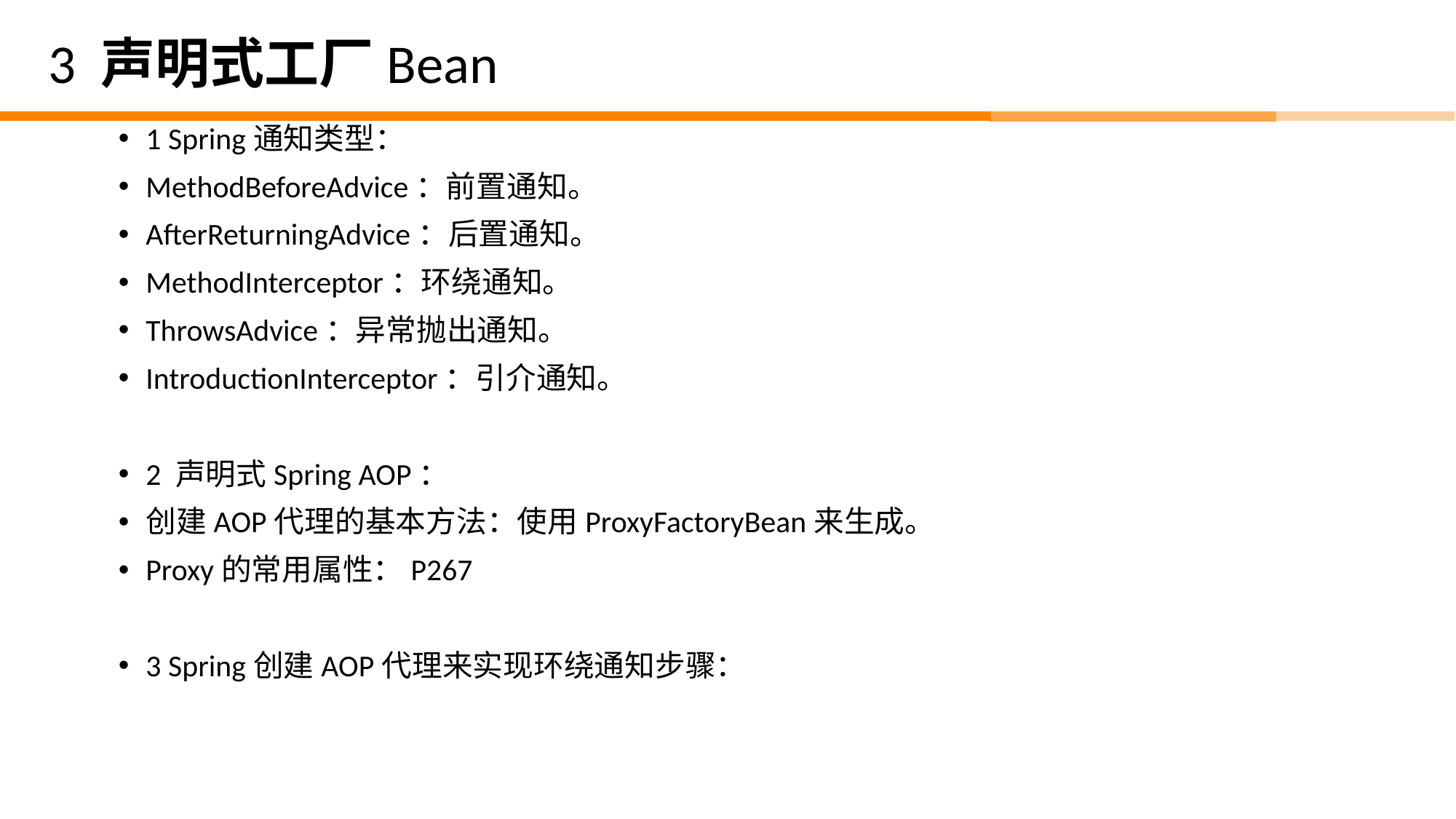

# 3 声明式工厂Bean
1 Spring通知类型：
MethodBeforeAdvice：前置通知。
AfterReturningAdvice：后置通知。
MethodInterceptor：环绕通知。
ThrowsAdvice：异常抛出通知。
IntroductionInterceptor：引介通知。

2 声明式Spring AOP：
创建AOP代理的基本方法：使用ProxyFactoryBean来生成。
Proxy的常用属性：P267

3 Spring创建AOP代理来实现环绕通知步骤：